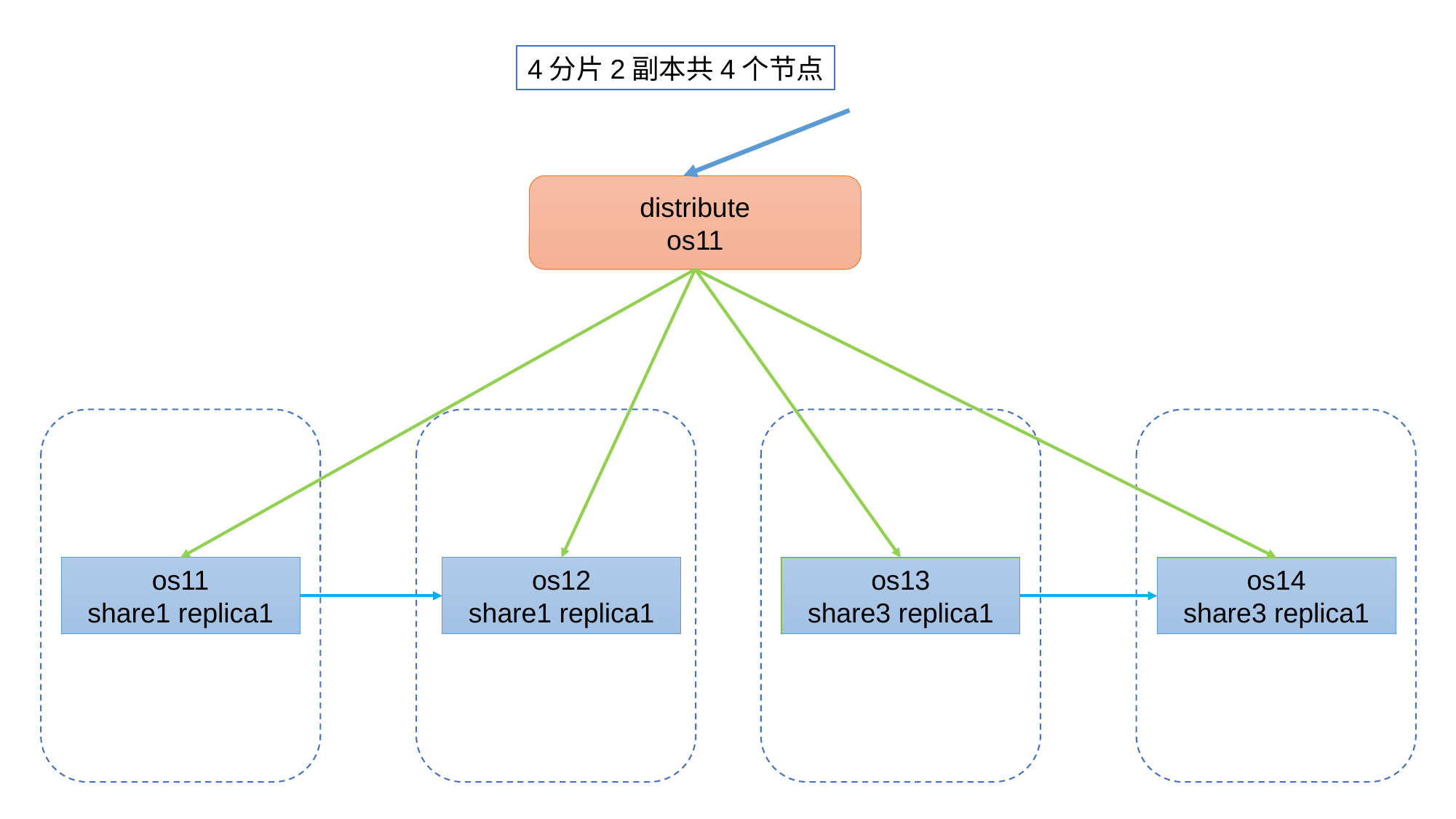

4分片2副本共4个节点
distribute
os11

os12
share1 replica1
os14
share3 replica1
os11
share1 replica1
os13
share3 replica1